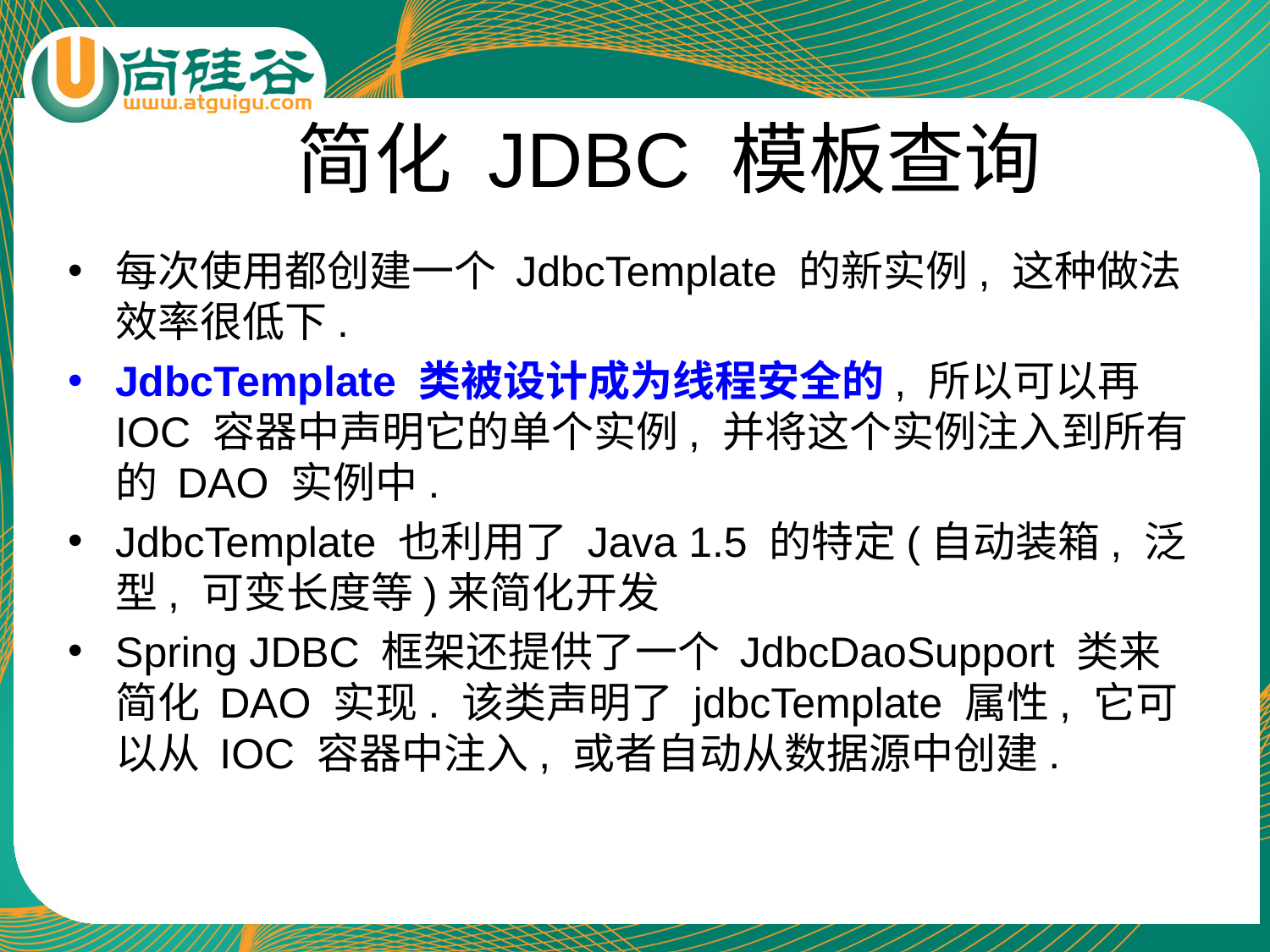

# 简化 JDBC 模板查询
每次使用都创建一个 JdbcTemplate 的新实例, 这种做法效率很低下.
JdbcTemplate 类被设计成为线程安全的, 所以可以再 IOC 容器中声明它的单个实例, 并将这个实例注入到所有的 DAO 实例中.
JdbcTemplate 也利用了 Java 1.5 的特定(自动装箱, 泛型, 可变长度等)来简化开发
Spring JDBC 框架还提供了一个 JdbcDaoSupport 类来简化 DAO 实现. 该类声明了 jdbcTemplate 属性, 它可以从 IOC 容器中注入, 或者自动从数据源中创建.